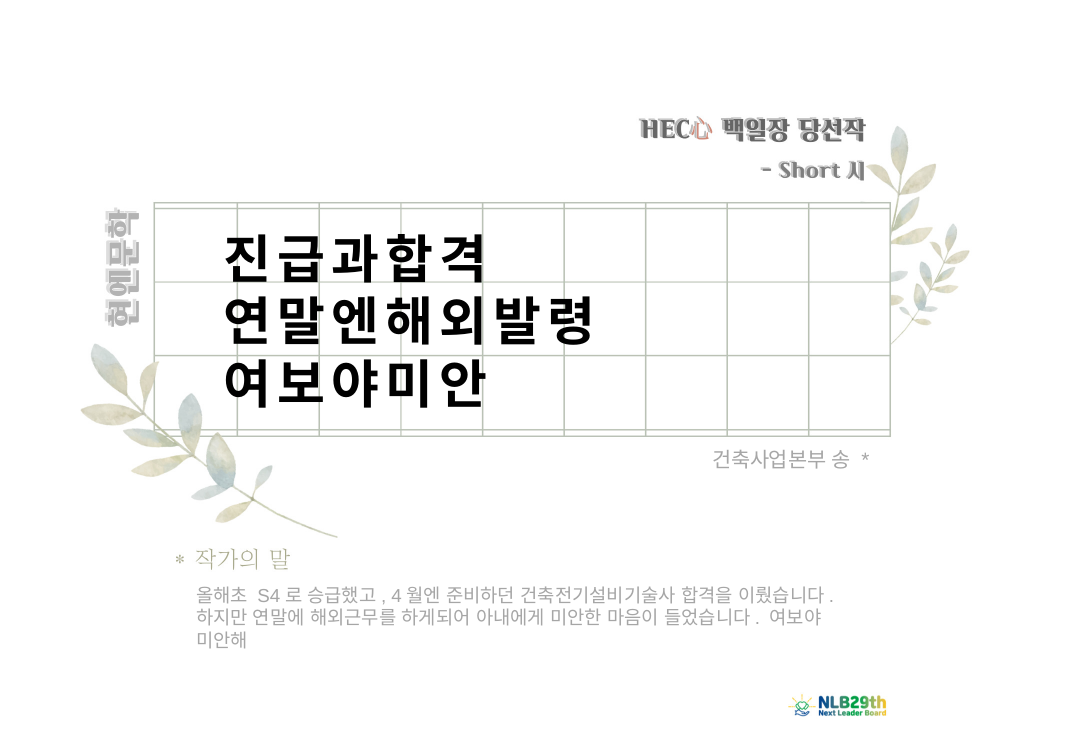

진급과합격
연말엔해외발령
여보야미안
건축사업본부 송 *
올해초 S4로 승급했고, 4월엔 준비하던 건축전기설비기술사 합격을 이뤘습니다.
하지만 연말에 해외근무를 하게되어 아내에게 미안한 마음이 들었습니다. 여보야 미안해